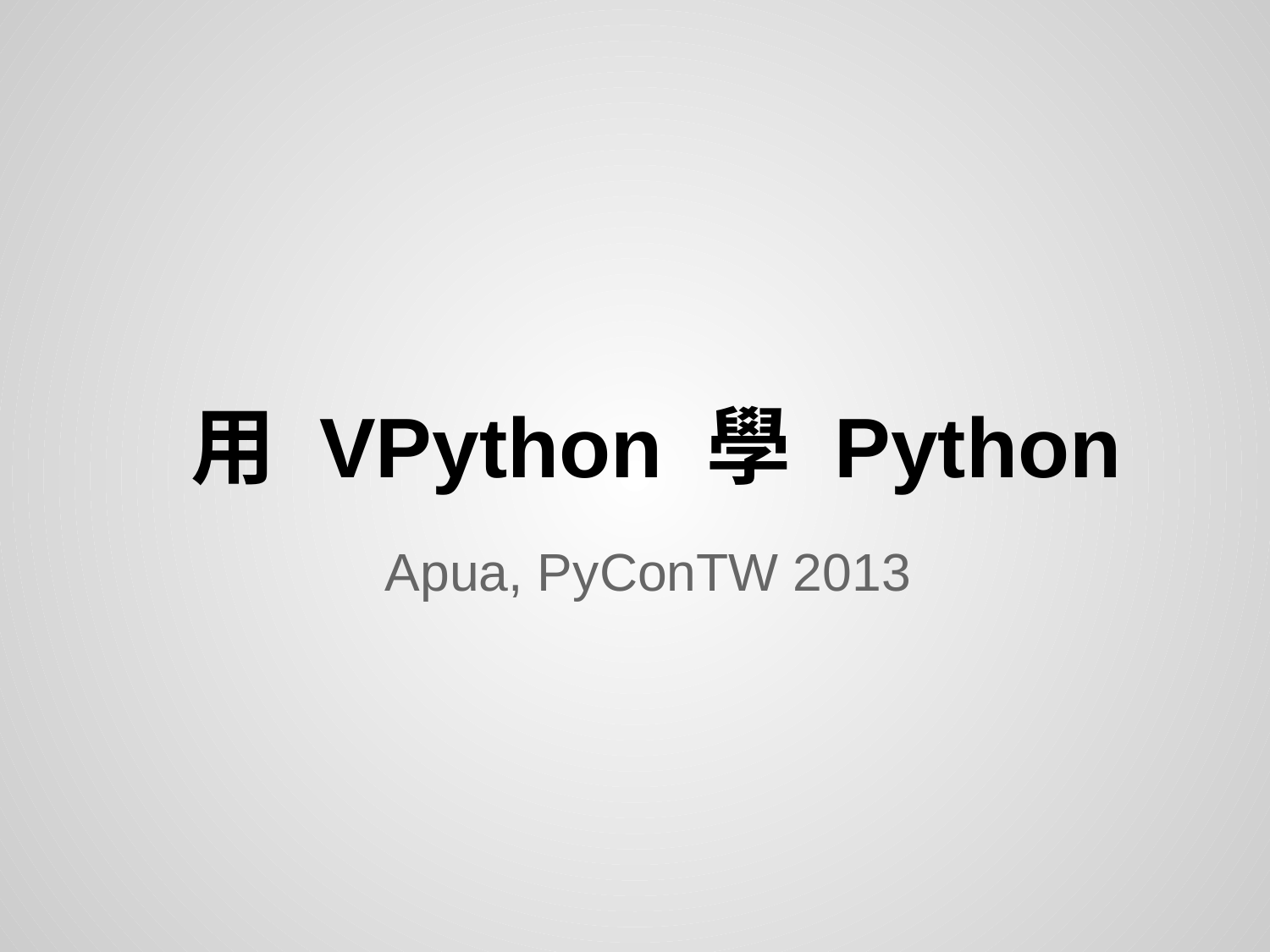

# 用 VPython 學 Python
Apua, PyConTW 2013